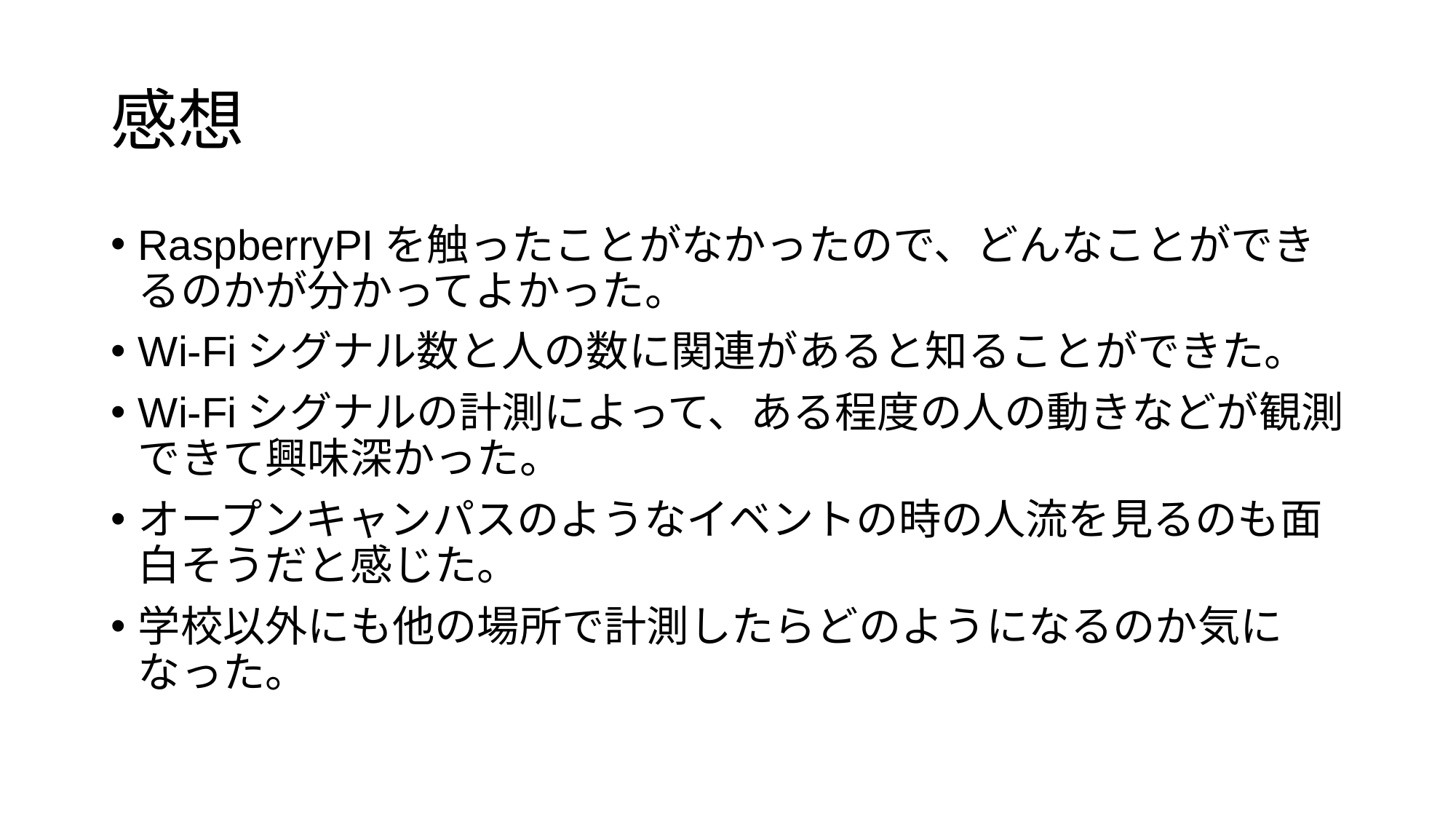

# 感想
RaspberryPIを触ったことがなかったので、どんなことができるのかが分かってよかった。
Wi-Fiシグナル数と人の数に関連があると知ることができた。
Wi-Fiシグナルの計測によって、ある程度の人の動きなどが観測できて興味深かった。
オープンキャンパスのようなイベントの時の人流を見るのも面白そうだと感じた。
学校以外にも他の場所で計測したらどのようになるのか気になった。